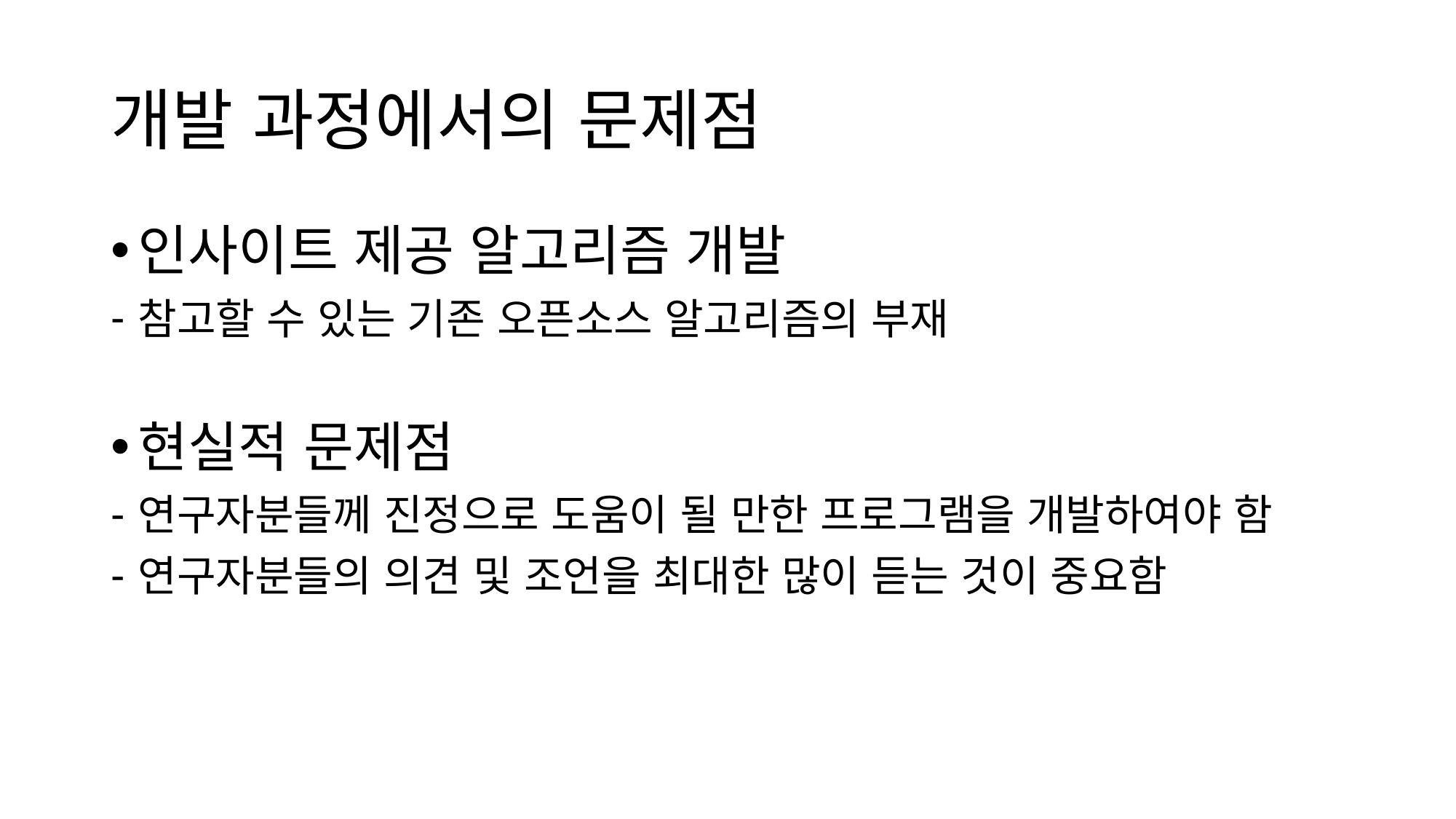

# 개발 과정에서의 문제점
인사이트 제공 알고리즘 개발
참고할 수 있는 기존 오픈소스 알고리즘의 부재

현실적 문제점
연구자분들께 진정으로 도움이 될 만한 프로그램을 개발하여야 함
연구자분들의 의견 및 조언을 최대한 많이 듣는 것이 중요함